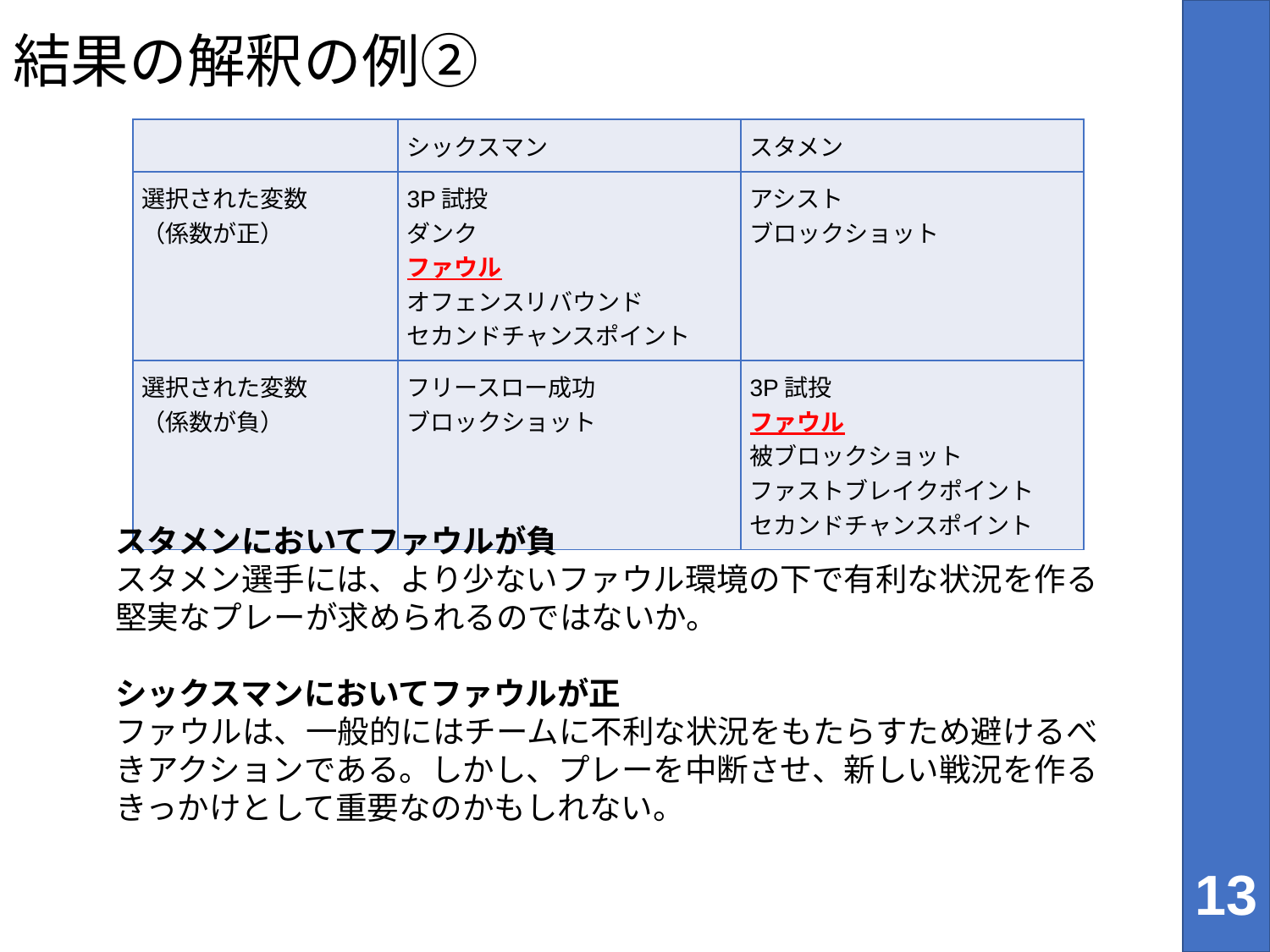

# 結果の解釈の例②
|  | シックスマン | スタメン |
| --- | --- | --- |
| 選択された変数 （係数が正） | 3P試投 ダンク ファウル オフェンスリバウンド セカンドチャンスポイント | アシスト ブロックショット |
| 選択された変数 （係数が負） | フリースロー成功 ブロックショット | 3P試投 ファウル 被ブロックショット ファストブレイクポイント セカンドチャンスポイント |
スタメンにおいてファウルが負
スタメン選手には、より少ないファウル環境の下で有利な状況を作る堅実なプレーが求められるのではないか。

シックスマンにおいてファウルが正
ファウルは、一般的にはチームに不利な状況をもたらすため避けるべきアクションである。しかし、プレーを中断させ、新しい戦況を作るきっかけとして重要なのかもしれない。
13